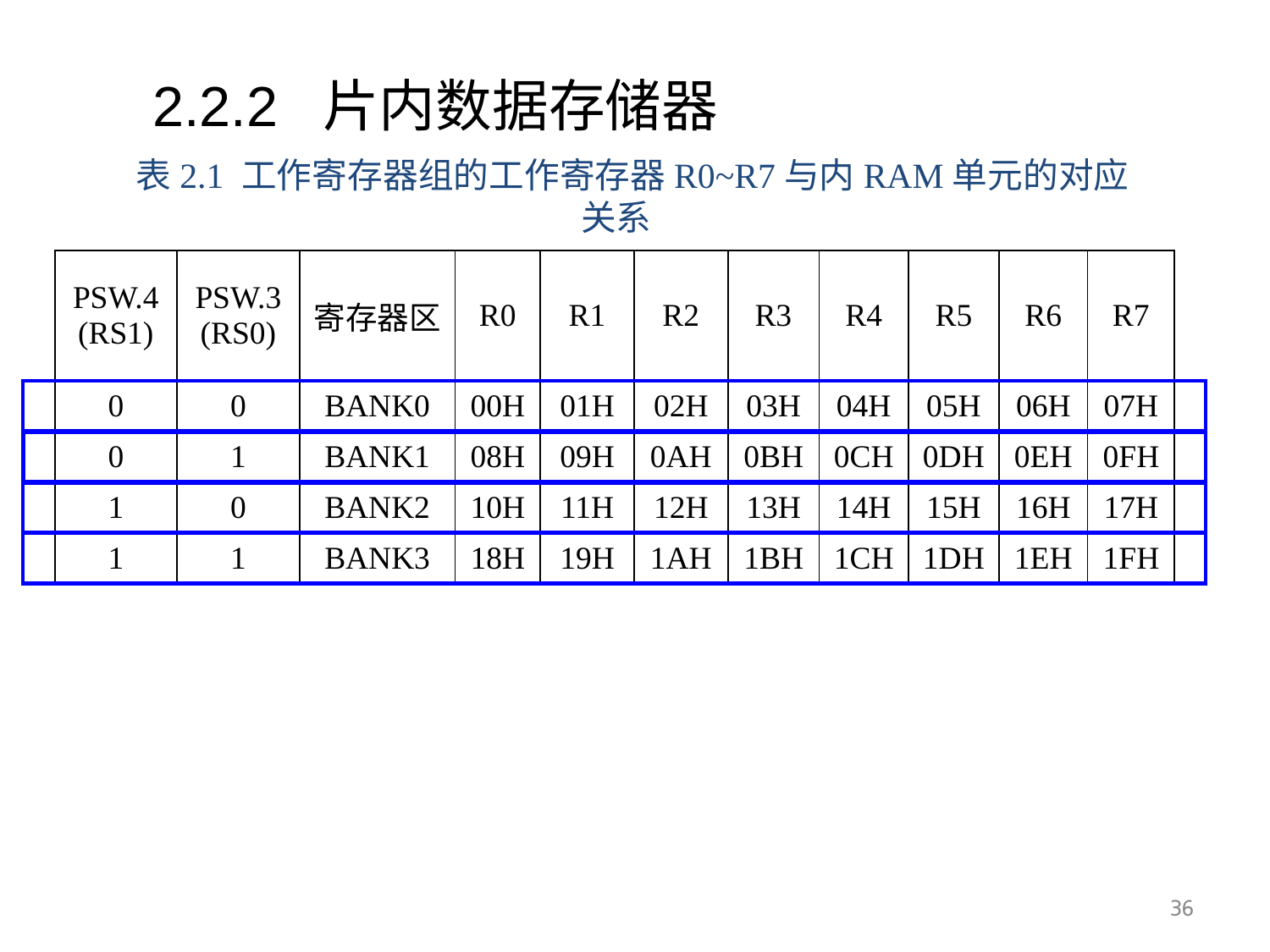

# 2.2.2  片内数据存储器
   表2.1 工作寄存器组的工作寄存器R0~R7与内RAM单元的对应关系
| PSW.4 (RS1) | PSW.3 (RS0) | 寄存器区 | R0 | R1 | R2 | R3 | R4 | R5 | R6 | R7 |
| --- | --- | --- | --- | --- | --- | --- | --- | --- | --- | --- |
| 0 | 0 | BANK0 | 00H | 01H | 02H | 03H | 04H | 05H | 06H | 07H |
| 0 | 1 | BANK1 | 08H | 09H | 0AH | 0BH | 0CH | 0DH | 0EH | 0FH |
| 1 | 0 | BANK2 | 10H | 11H | 12H | 13H | 14H | 15H | 16H | 17H |
| 1 | 1 | BANK3 | 18H | 19H | 1AH | 1BH | 1CH | 1DH | 1EH | 1FH |

36